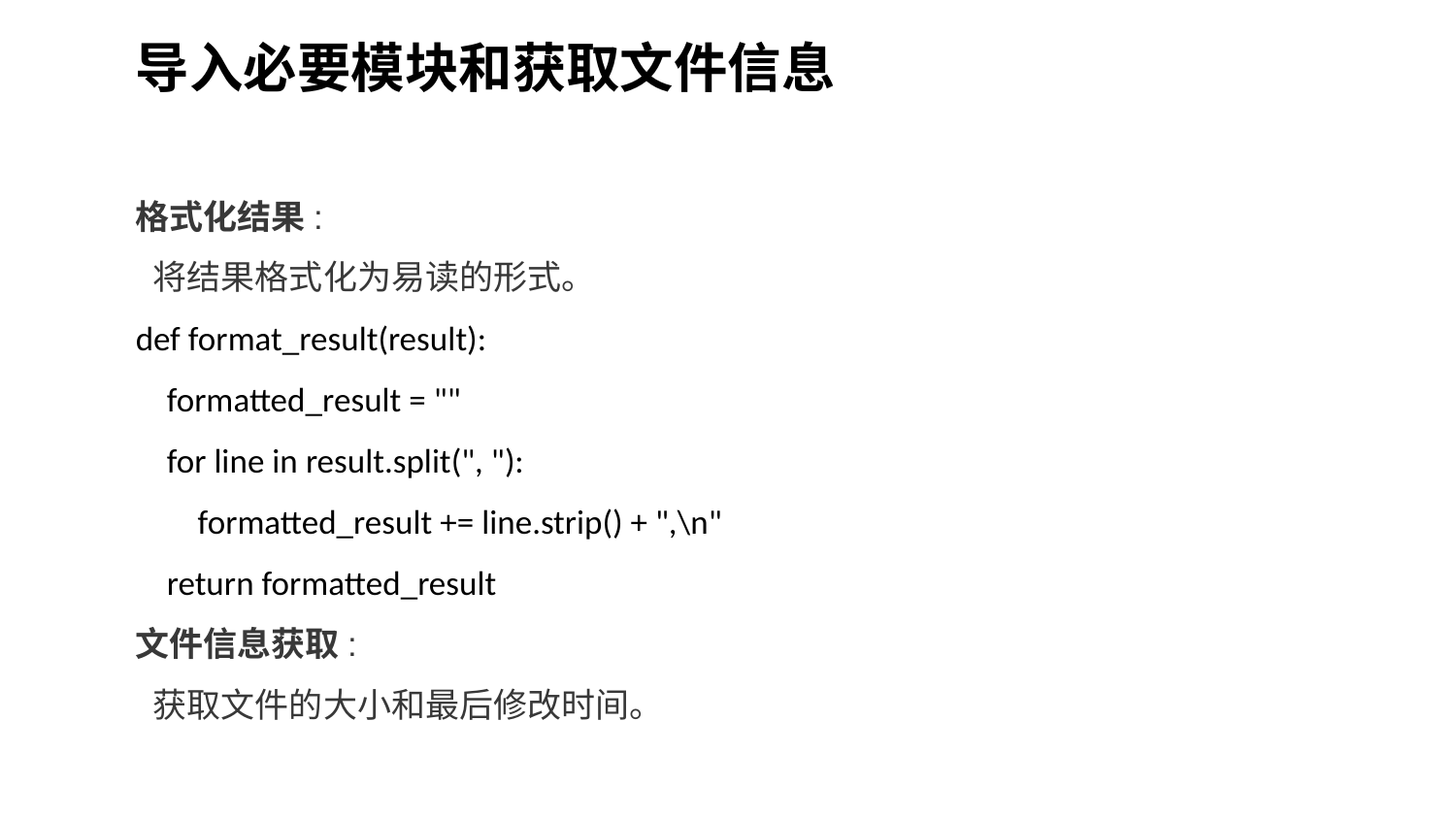

导入必要模块和获取文件信息
格式化结果:
 将结果格式化为易读的形式。
def format_result(result):
    formatted_result = ""
    for line in result.split(", "):
        formatted_result += line.strip() + ",\n"
    return formatted_result
文件信息获取:
 获取文件的大小和最后修改时间。